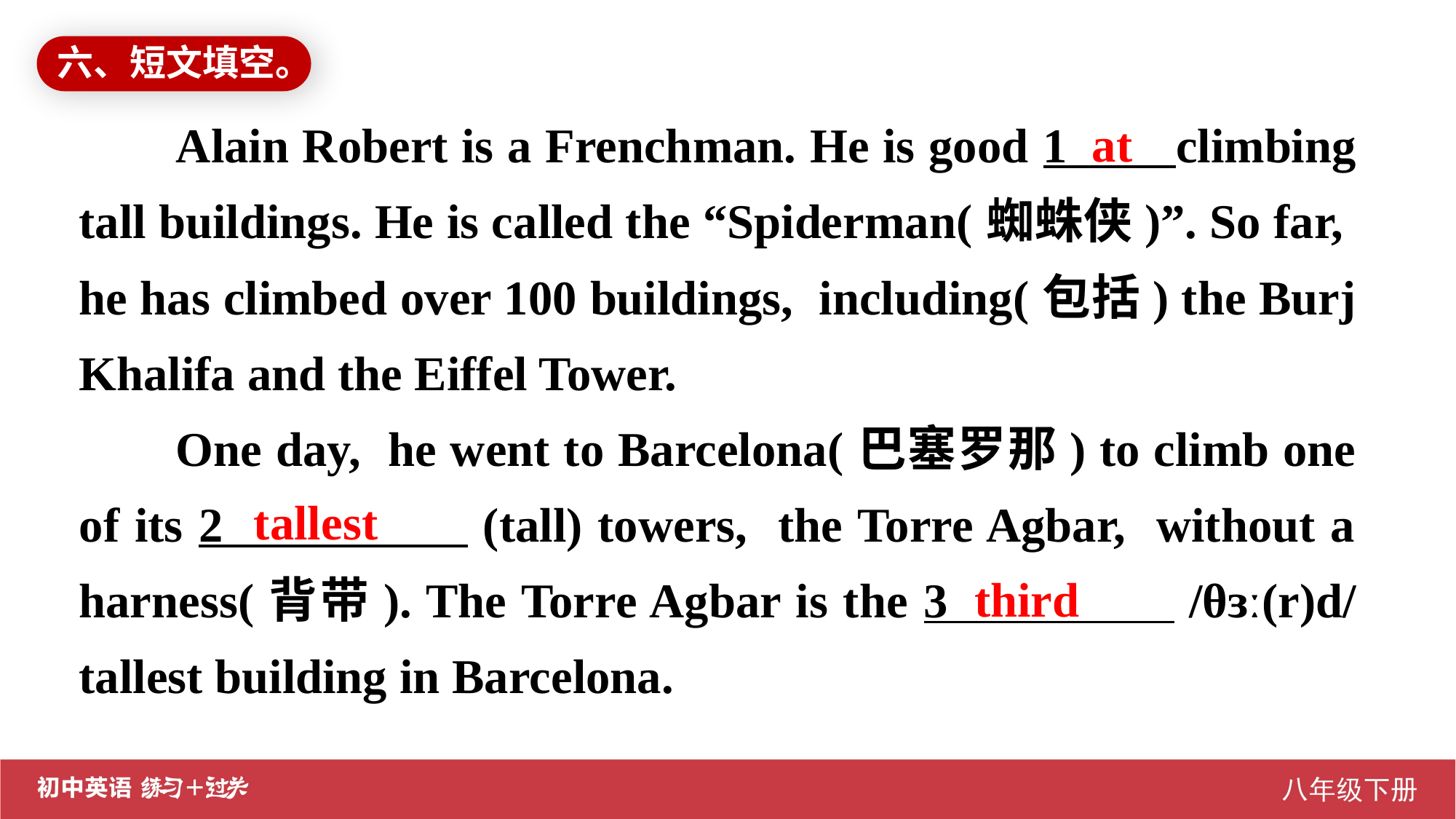

六、短文填空。

Alain Robert is a Frenchman. He is good 1        climbing tall buildings. He is called the “Spiderman(蜘蛛侠)”. So far,  he has climbed over 100 buildings,  including(包括) the Burj Khalifa and the Eiffel Tower.
One day,  he went to Barcelona(巴塞罗那) to climb one of its 2                 (tall) towers,  the Torre Agbar,  without a harness(背带). The Torre Agbar is the 3                /θɜː(r)d/ tallest building in Barcelona.
at
tallest
 third